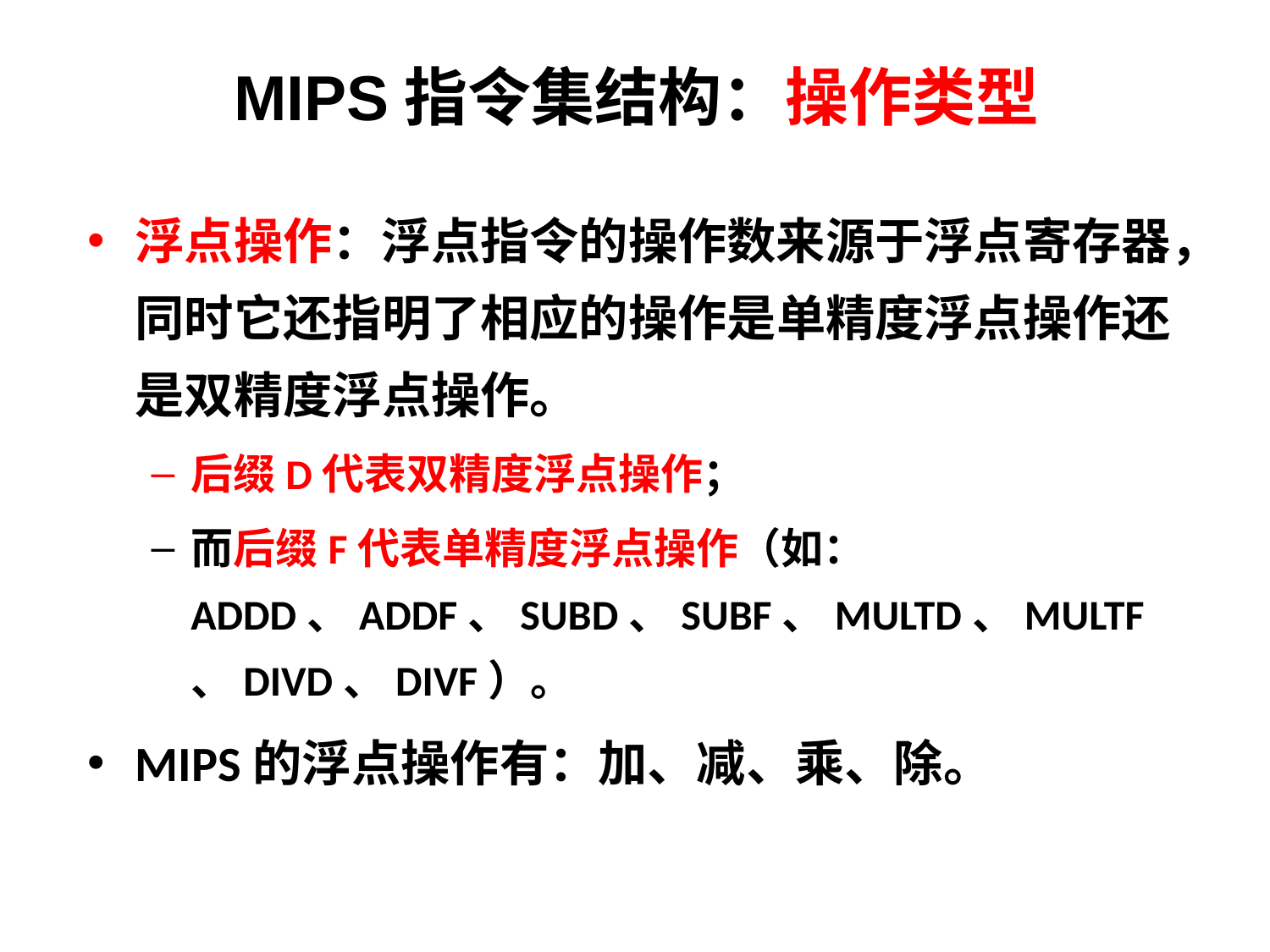

# MIPS指令集结构：操作类型
浮点操作：浮点指令的操作数来源于浮点寄存器，同时它还指明了相应的操作是单精度浮点操作还是双精度浮点操作。
后缀D代表双精度浮点操作；
而后缀F代表单精度浮点操作（如：ADDD、ADDF、SUBD、SUBF、MULTD、MULTF、DIVD、DIVF）。
MIPS的浮点操作有：加、减、乘、除。